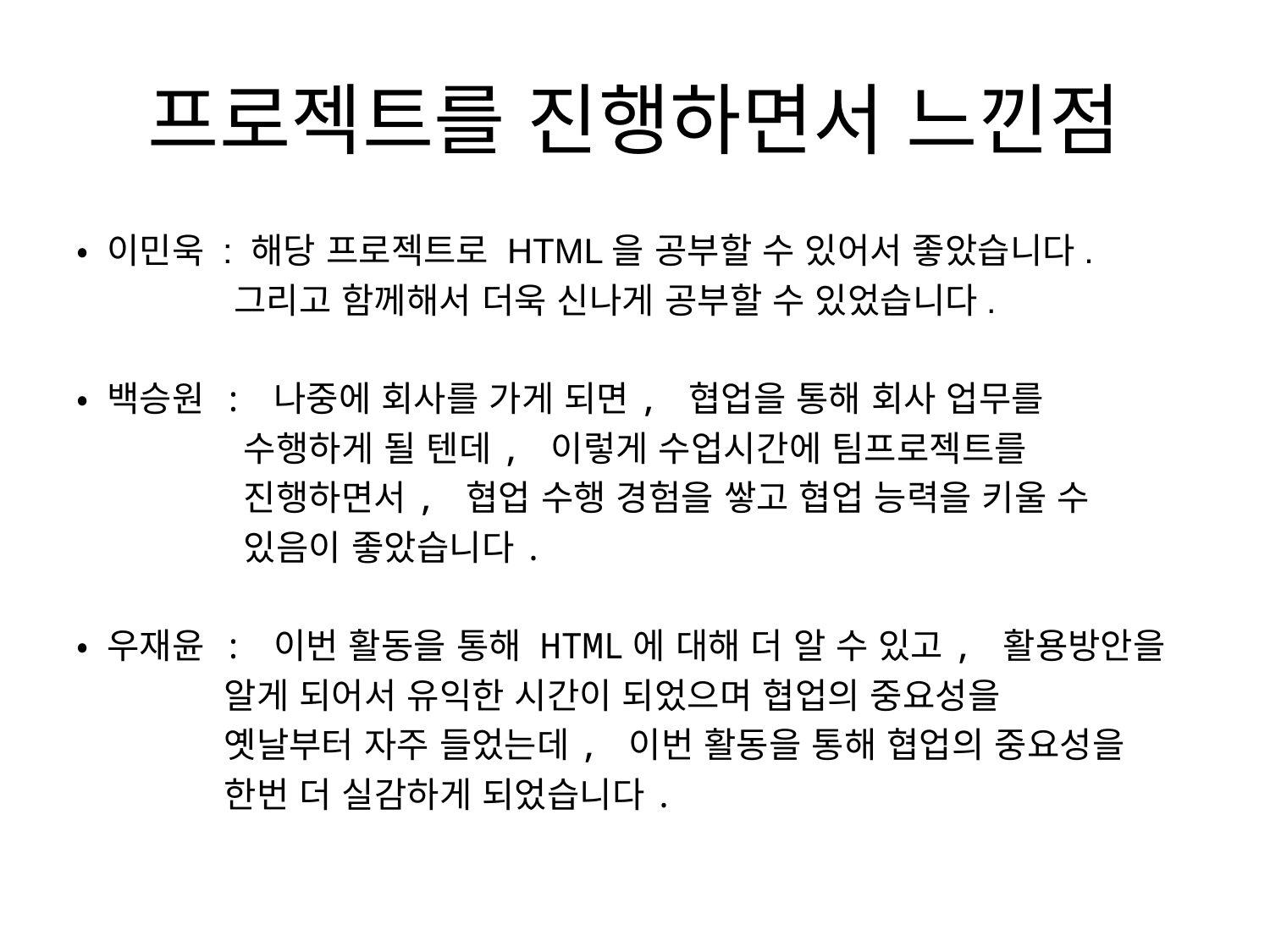

# 프로젝트를 진행하면서 느낀점
• 이민욱 : 해당 프로젝트로 HTML을 공부할 수 있어서 좋았습니다.
               그리고 함께해서 더욱 신나게 공부할 수 있었습니다.

• 백승원 : 나중에 회사를 가게 되면, 협업을 통해 회사 업무를
                수행하게 될 텐데, 이렇게 수업시간에 팀프로젝트를
                진행하면서, 협업 수행 경험을 쌓고 협업 능력을 키울 수
                있음이 좋았습니다.

• 우재윤 : 이번 활동을 통해 HTML에 대해 더 알 수 있고, 활용방안을
              알게 되어서 유익한 시간이 되었으며 협업의 중요성을
              옛날부터 자주 들었는데, 이번 활동을 통해 협업의 중요성을
              한번 더 실감하게 되었습니다.